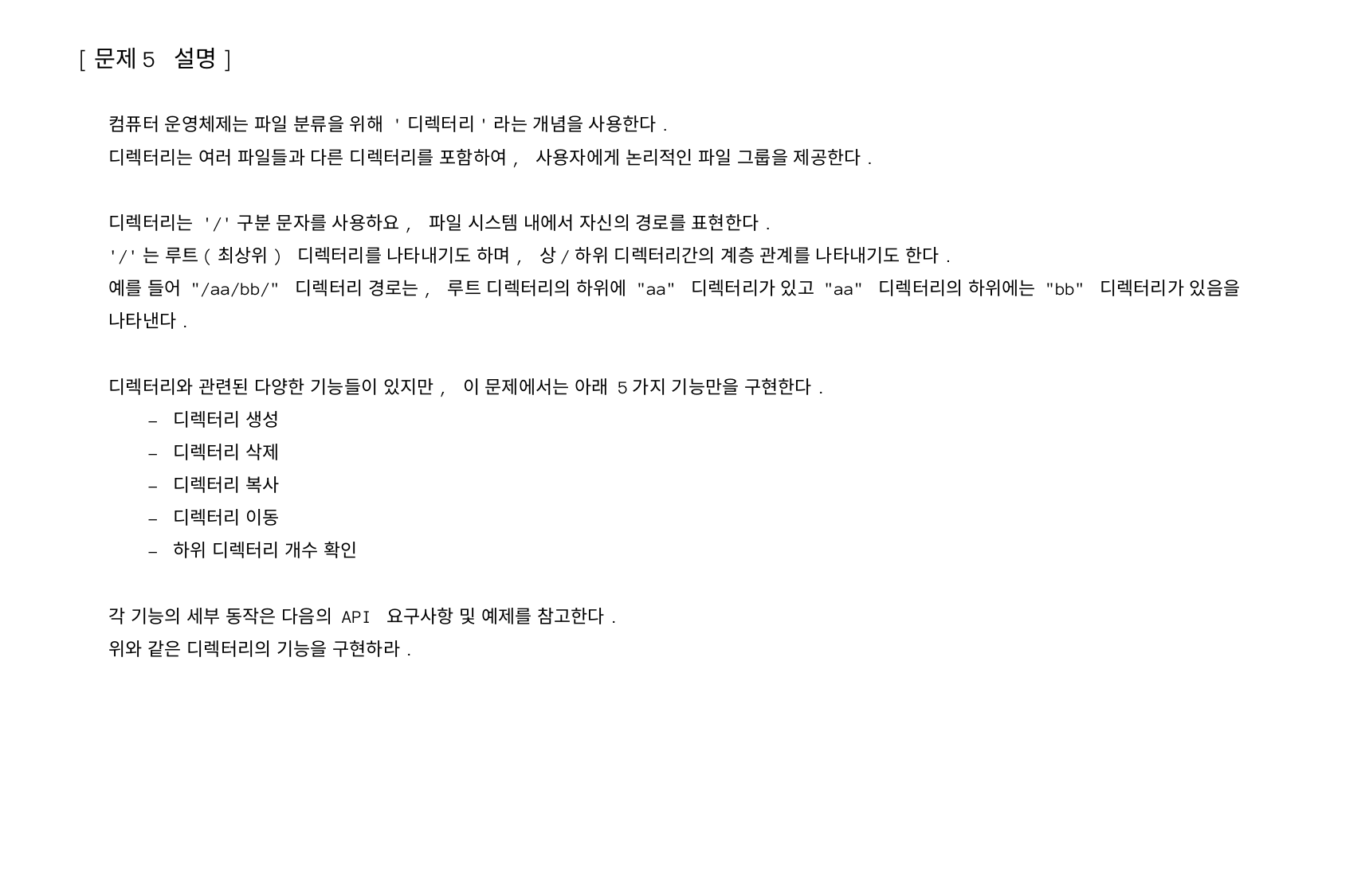

[문제5 설명]
컴퓨터 운영체제는 파일 분류을 위해 '디렉터리'라는 개념을 사용한다.
디렉터리는 여러 파일들과 다른 디렉터리를 포함하여, 사용자에게 논리적인 파일 그룹을 제공한다.

디렉터리는 '/'구분 문자를 사용하요, 파일 시스템 내에서 자신의 경로를 표현한다.
'/'는 루트(최상위) 디렉터리를 나타내기도 하며, 상/하위 디렉터리간의 계층 관계를 나타내기도 한다.
예를 들어 "/aa/bb/" 디렉터리 경로는, 루트 디렉터리의 하위에 "aa" 디렉터리가 있고 "aa" 디렉터리의 하위에는 "bb" 디렉터리가 있음을
나타낸다.

디렉터리와 관련된 다양한 기능들이 있지만, 이 문제에서는 아래 5가지 기능만을 구현한다.
    - 디렉터리 생성
    - 디렉터리 삭제
    - 디렉터리 복사
    - 디렉터리 이동
    - 하위 디렉터리 개수 확인

각 기능의 세부 동작은 다음의 API 요구사항 및 예제를 참고한다.
위와 같은 디렉터리의 기능을 구현하라.